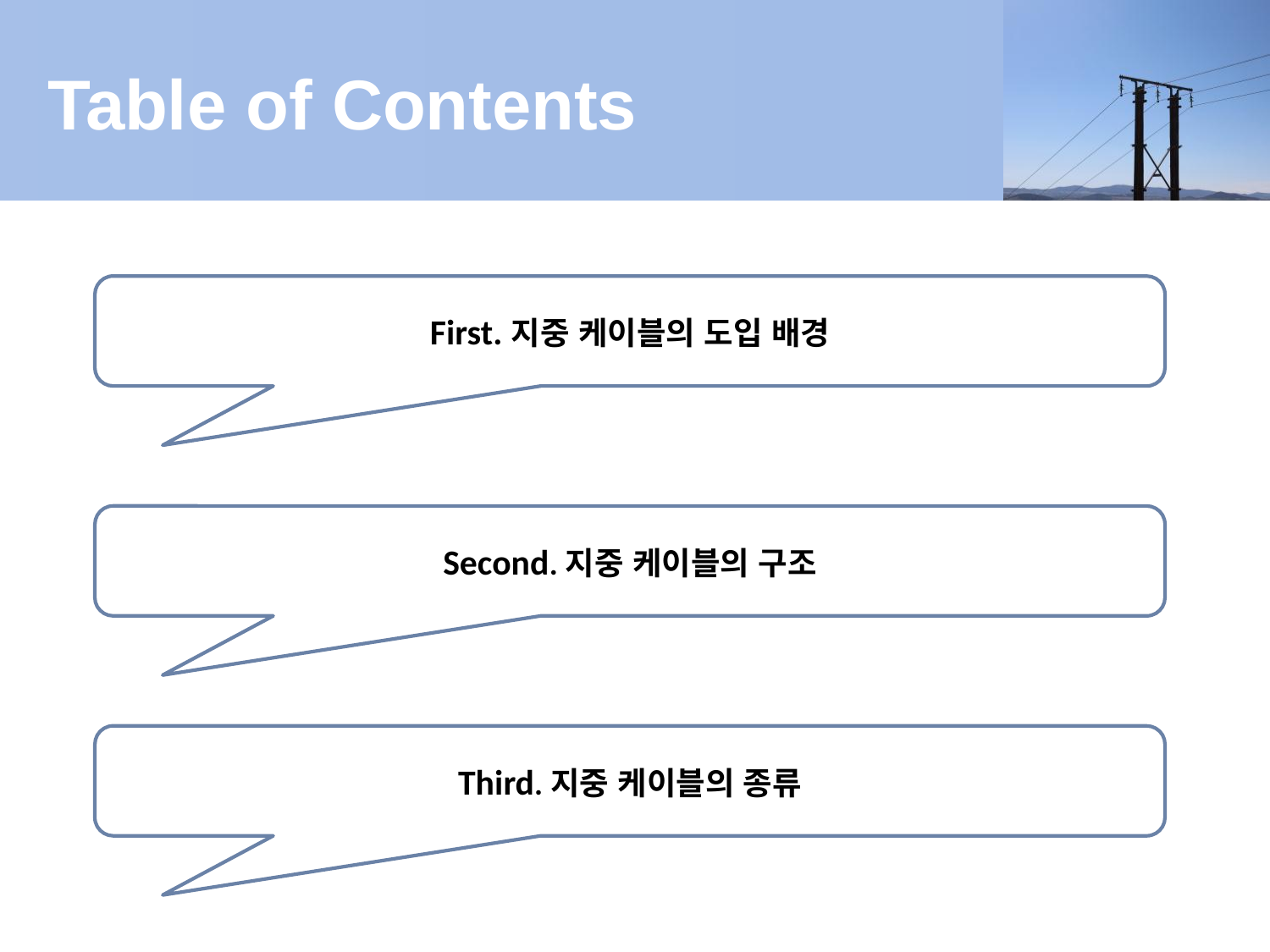

# Table of Contents
First.지중 케이블의 도입 배경
Second.지중 케이블의 구조
Third.지중 케이블의 종류